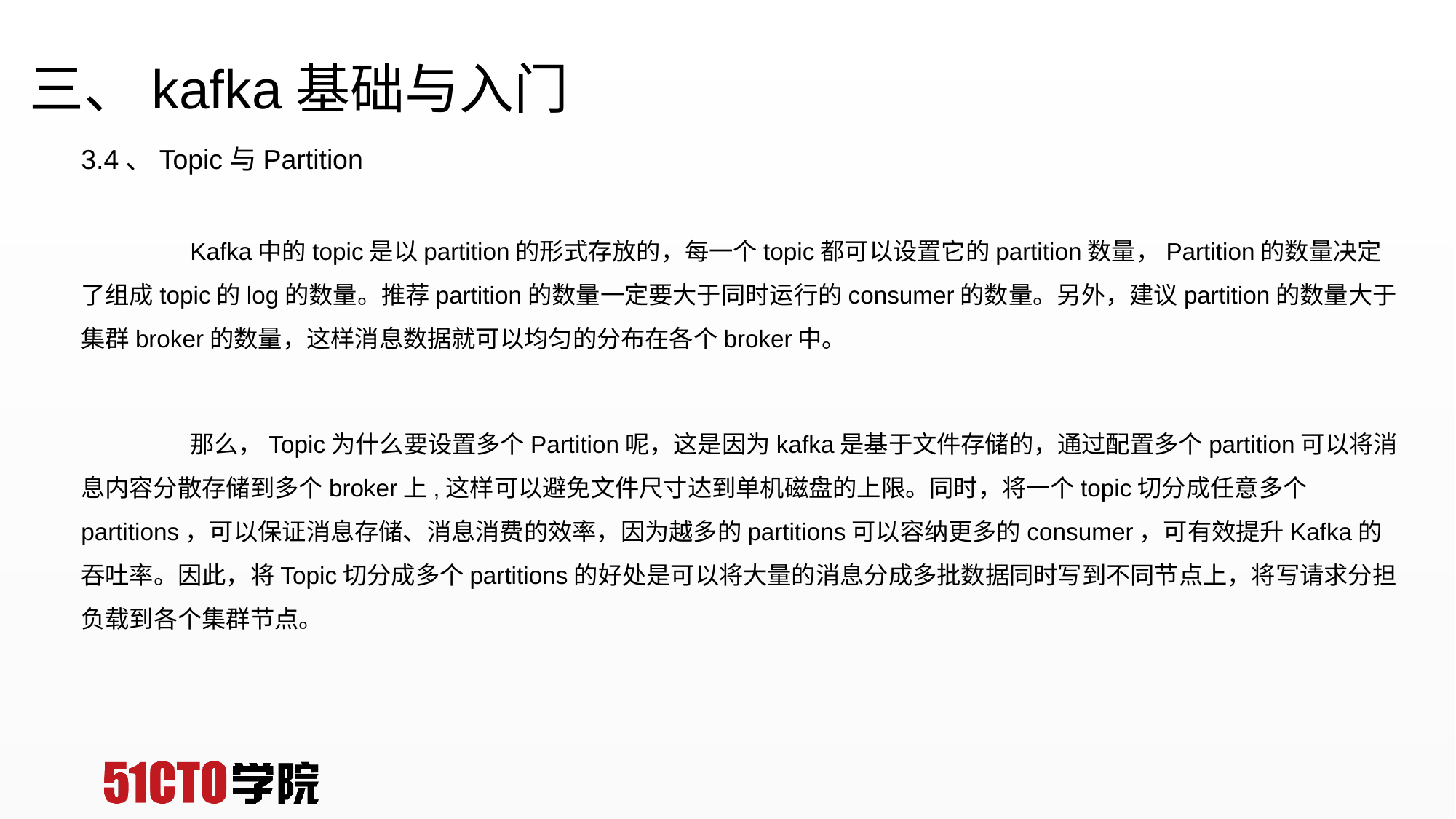

# 三、kafka基础与入门
3.4、Topic与Partition

	Kafka中的topic是以partition的形式存放的，每一个topic都可以设置它的partition数量，Partition的数量决定了组成topic的log的数量。推荐partition的数量一定要大于同时运行的consumer的数量。另外，建议partition的数量大于集群broker的数量，这样消息数据就可以均匀的分布在各个broker中。

	那么，Topic为什么要设置多个Partition呢，这是因为kafka是基于文件存储的，通过配置多个partition可以将消息内容分散存储到多个broker上,这样可以避免文件尺寸达到单机磁盘的上限。同时，将一个topic切分成任意多个partitions，可以保证消息存储、消息消费的效率，因为越多的partitions可以容纳更多的consumer，可有效提升Kafka的吞吐率。因此，将Topic切分成多个partitions的好处是可以将大量的消息分成多批数据同时写到不同节点上，将写请求分担负载到各个集群节点。